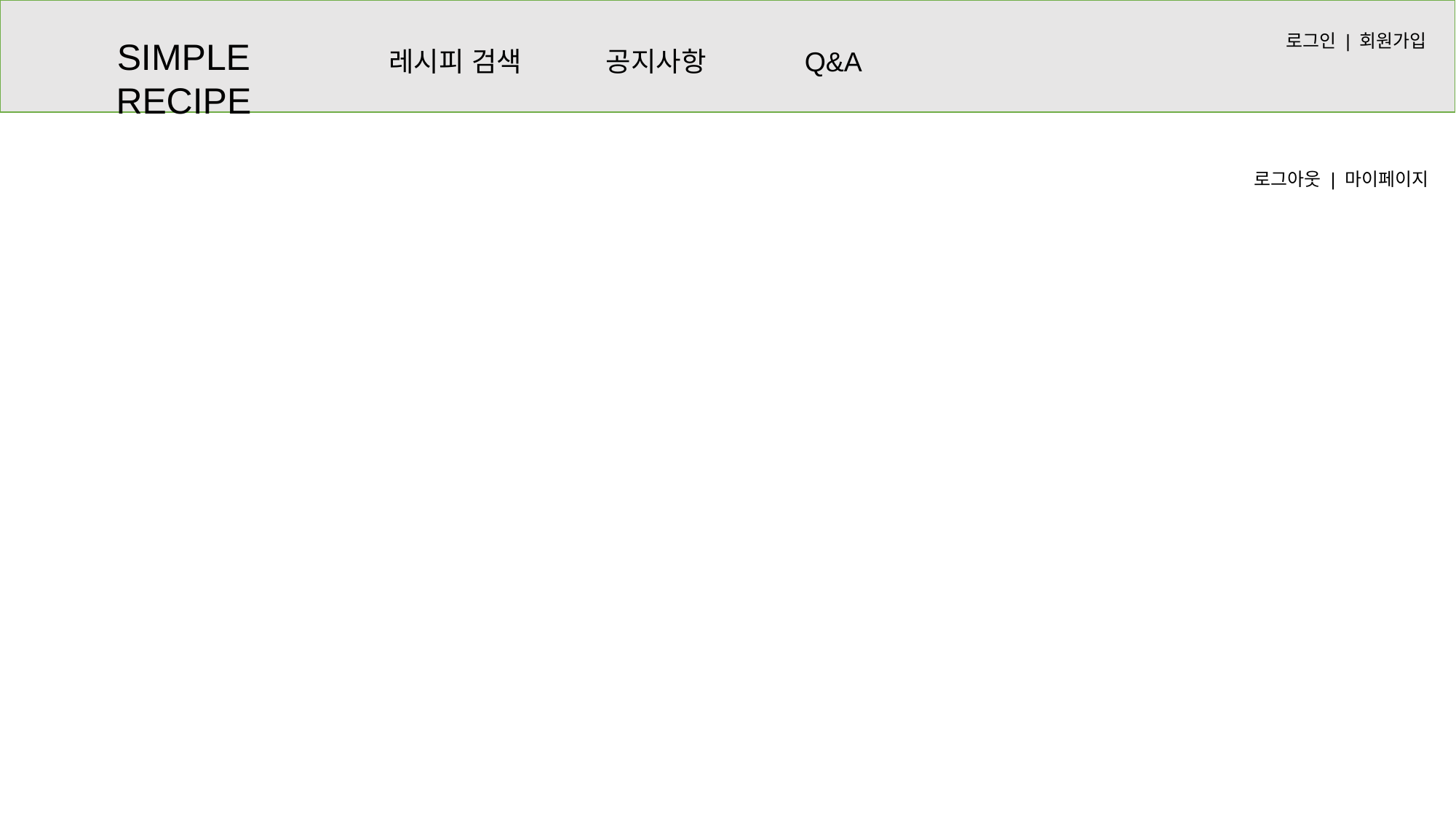

로그인 | 회원가입
SIMPLE RECIPE
레시피 검색           공지사항            Q&A
로그아웃 | 마이페이지